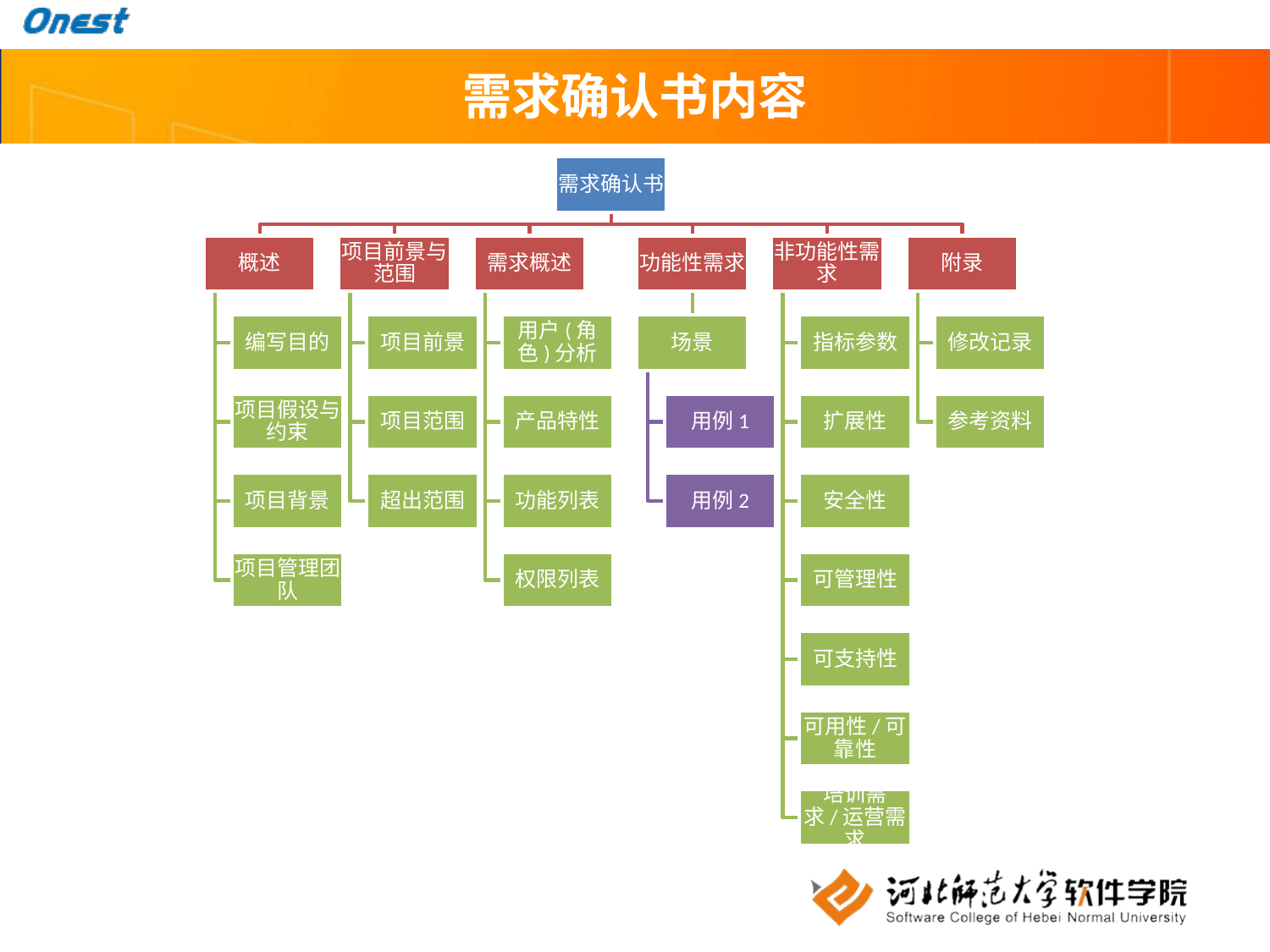

# 需求确认书内容
需求确认书
概述
编写目的
项目假设与约束
项目背景
项目管理团队
项目前景与范围
项目前景
项目范围
超出范围
需求概述
用户(角色)分析
产品特性
功能列表
权限列表
功能性需求
场景
用例1
用例2
非功能性需求
指标参数
扩展性
安全性
可管理性
可支持性
可用性/可靠性
培训需求/运营需求
附录
修改记录
参考资料